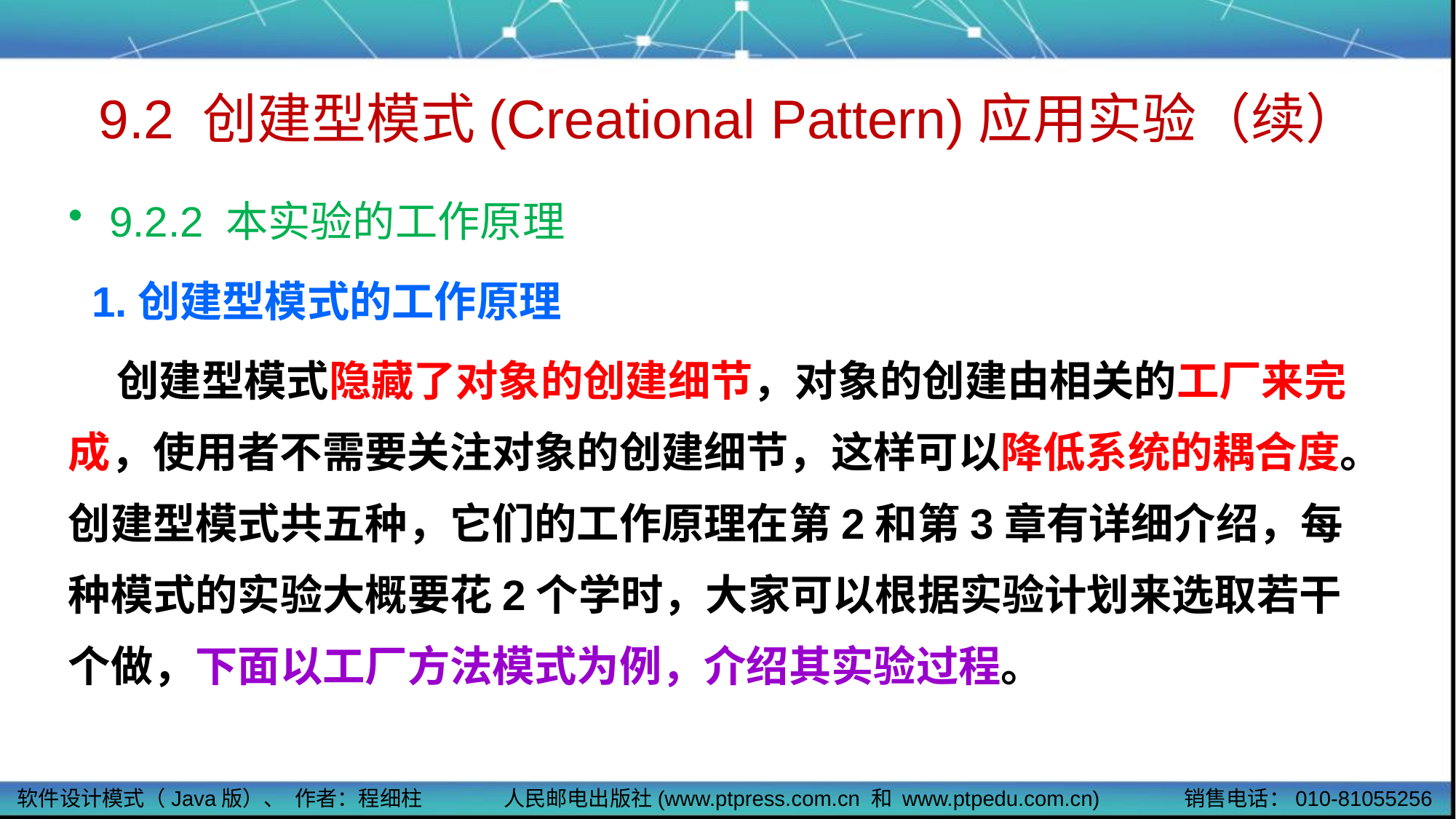

# 9.2 创建型模式(Creational Pattern)应用实验（续）
9.2.2 本实验的工作原理
  1.创建型模式的工作原理
    创建型模式隐藏了对象的创建细节，对象的创建由相关的工厂来完成，使用者不需要关注对象的创建细节，这样可以降低系统的耦合度。创建型模式共五种，它们的工作原理在第2和第3章有详细介绍，每种模式的实验大概要花2个学时，大家可以根据实验计划来选取若干个做，下面以工厂方法模式为例，介绍其实验过程。

软件设计模式（Java版）、  作者：程细柱
人民邮电出版社(www.ptpress.com.cn 和 www.ptpedu.com.cn)
销售电话：010-81055256